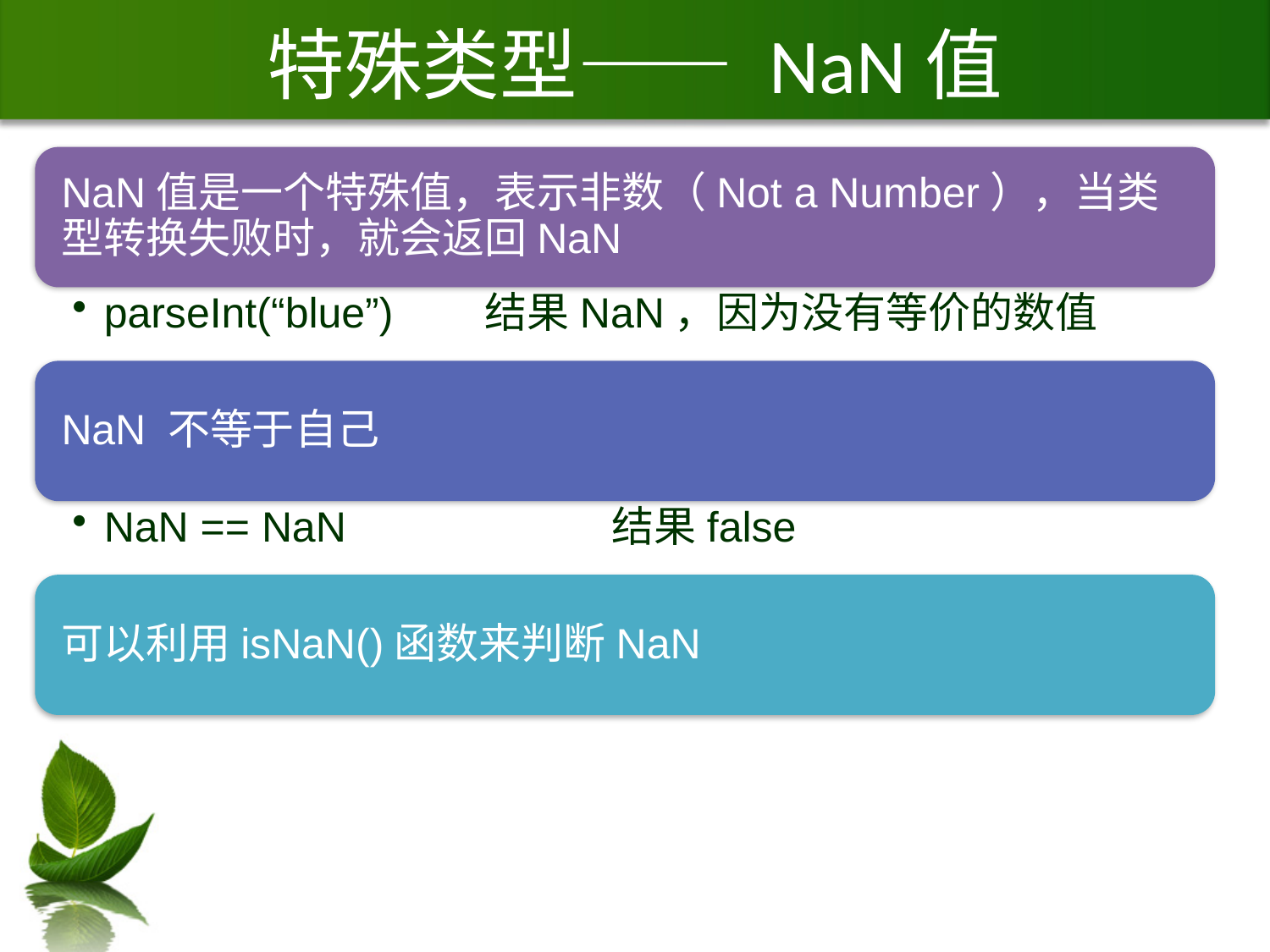

# 特殊类型—— NaN值
NaN值是一个特殊值，表示非数（Not a Number），当类型转换失败时，就会返回NaN
parseInt(“blue”)	结果NaN，因为没有等价的数值
NaN 不等于自己
NaN == NaN 		结果false
可以利用isNaN()函数来判断NaN